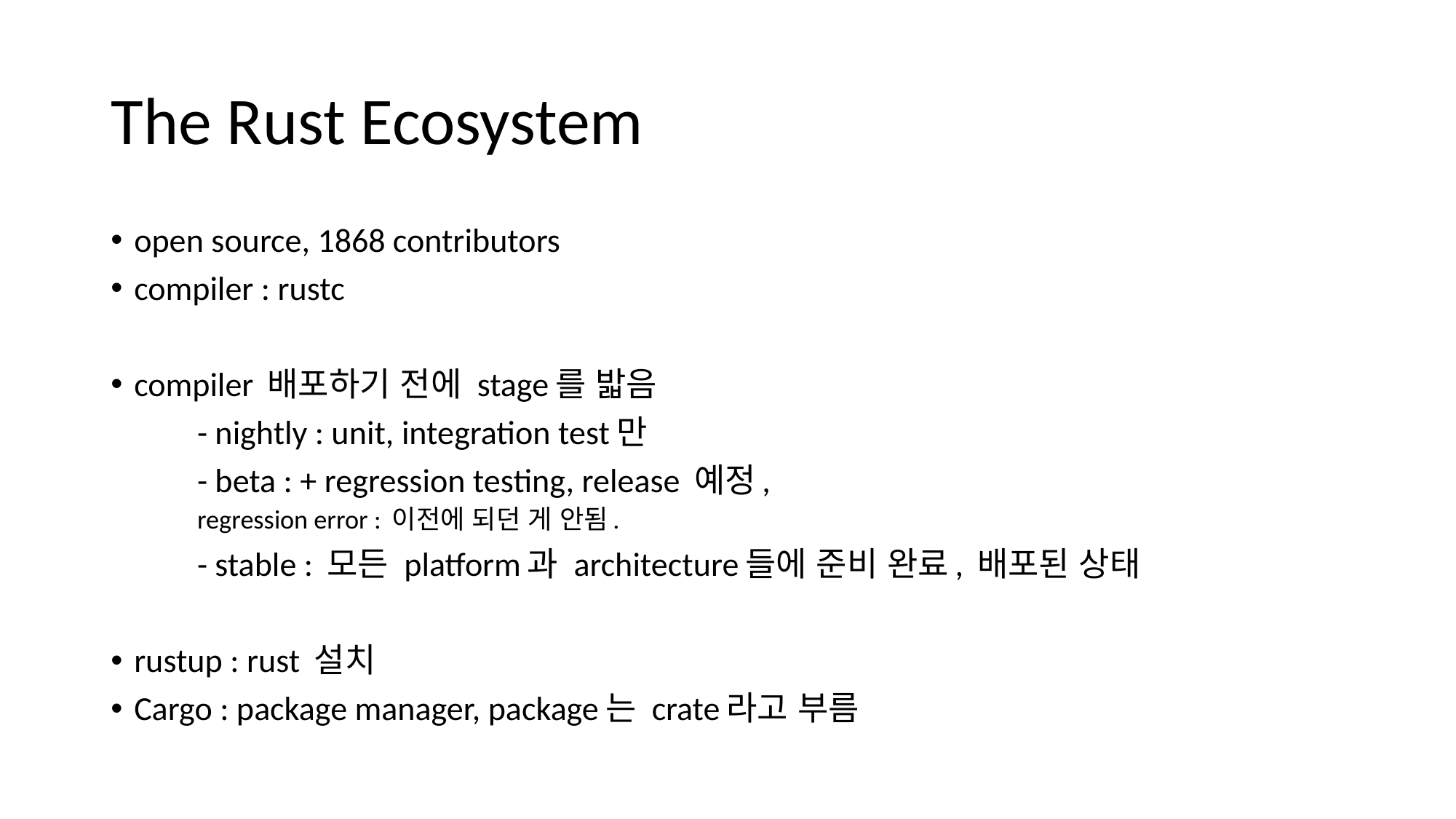

# The Rust Ecosystem
open source, 1868 contributors
compiler : rustc

compiler 배포하기 전에 stage를 밟음
	- nightly : unit, integration test만
	- beta : + regression testing, release 예정,
	regression error : 이전에 되던 게 안됨.
 	- stable : 모든 platform과 architecture들에 준비 완료, 배포된 상태

rustup : rust 설치
Cargo : package manager, package는 crate라고 부름